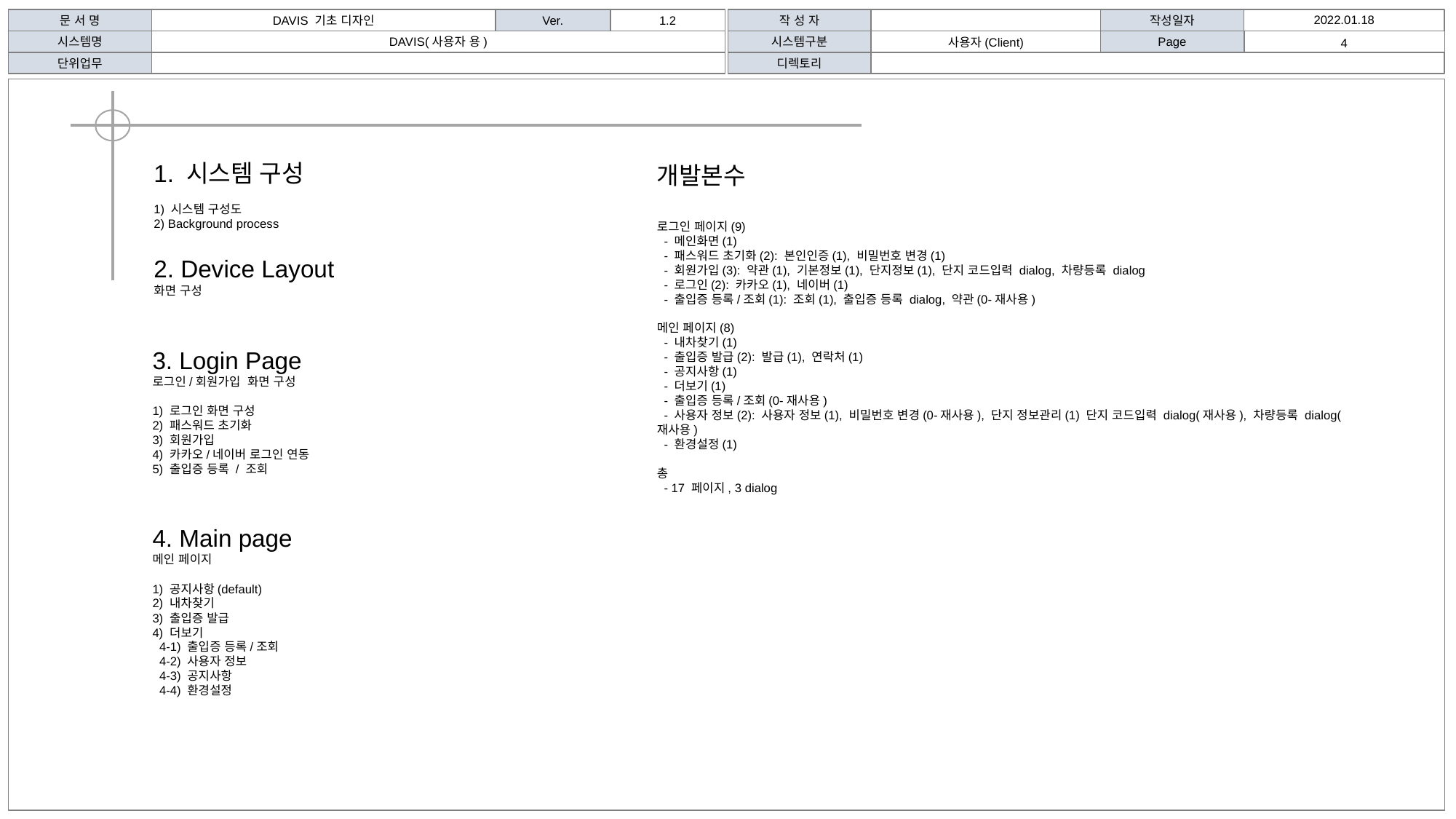

2022.01.18
문 서 명
DAVIS 기초 디자인
Ver.
1.2
작 성 자

작성일자

사용자(Client)
시스템명
DAVIS(사용자 용)
시스템구분

Page

4
단위업무

디렉토리

1. 시스템 구성

1) 시스템 구성도
2) Background process
개발본수

로그인 페이지(9)
  - 메인화면(1)
  - 패스워드 초기화(2): 본인인증(1), 비밀번호 변경(1)
  - 회원가입(3): 약관(1), 기본정보(1), 단지정보(1), 단지 코드입력 dialog, 차량등록 dialog
  - 로그인(2): 카카오(1), 네이버(1)
  - 출입증 등록/조회(1): 조회(1), 출입증 등록 dialog, 약관(0-재사용)

메인 페이지(8)
  - 내차찾기(1)
  - 출입증 발급(2): 발급(1), 연락처(1)
  - 공지사항(1)
  - 더보기(1)
  - 출입증 등록/조회(0-재사용)
  - 사용자 정보(2): 사용자 정보(1), 비밀번호 변경(0-재사용), 단지 정보관리(1) 단지 코드입력 dialog(재사용), 차량등록 dialog(재사용)
  - 환경설정(1)

총
  - 17 페이지, 3 dialog
2. Device Layout
화면 구성
3. Login Page
로그인/회원가입  화면 구성

1) 로그인 화면 구성
2) 패스워드 초기화
3) 회원가입
4) 카카오/네이버 로그인 연동
5) 출입증 등록 / 조회
4. Main page
메인 페이지

1) 공지사항(default)
2) 내차찾기
3) 출입증 발급
4) 더보기
  4-1) 출입증 등록/조회
  4-2) 사용자 정보
  4-3) 공지사항
  4-4) 환경설정